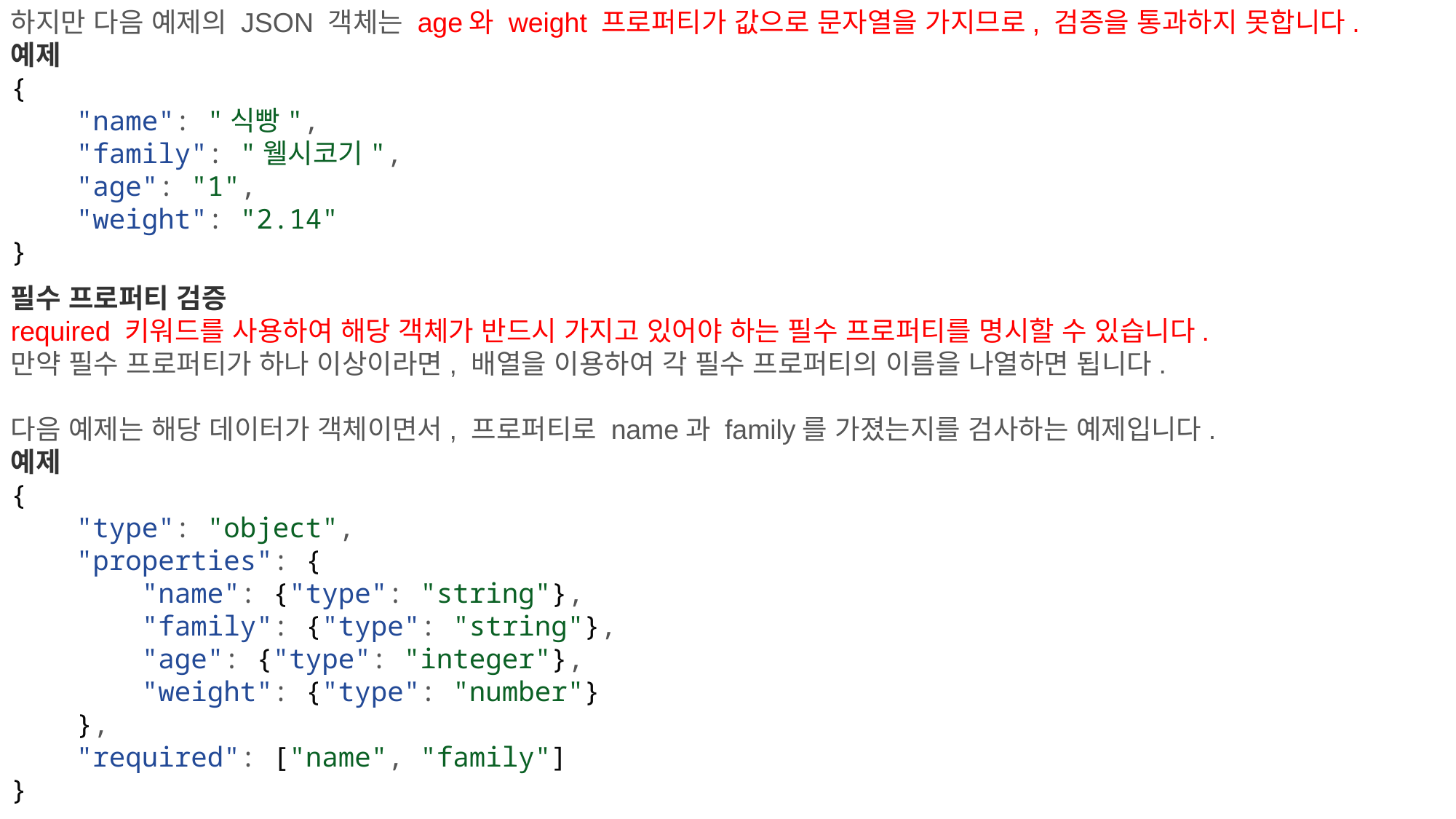

하지만 다음 예제의 JSON 객체는 age와 weight 프로퍼티가 값으로 문자열을 가지므로, 검증을 통과하지 못합니다.
예제
{
    "name": "식빵",
    "family": "웰시코기",
    "age": "1",
    "weight": "2.14"
}
필수 프로퍼티 검증
required 키워드를 사용하여 해당 객체가 반드시 가지고 있어야 하는 필수 프로퍼티를 명시할 수 있습니다.
만약 필수 프로퍼티가 하나 이상이라면, 배열을 이용하여 각 필수 프로퍼티의 이름을 나열하면 됩니다.

다음 예제는 해당 데이터가 객체이면서, 프로퍼티로 name과 family를 가졌는지를 검사하는 예제입니다.
예제
{
    "type": "object",
    "properties": {
        "name": {"type": "string"},
        "family": {"type": "string"},
        "age": {"type": "integer"},
        "weight": {"type": "number"}
    },
    "required": ["name", "family"]
}